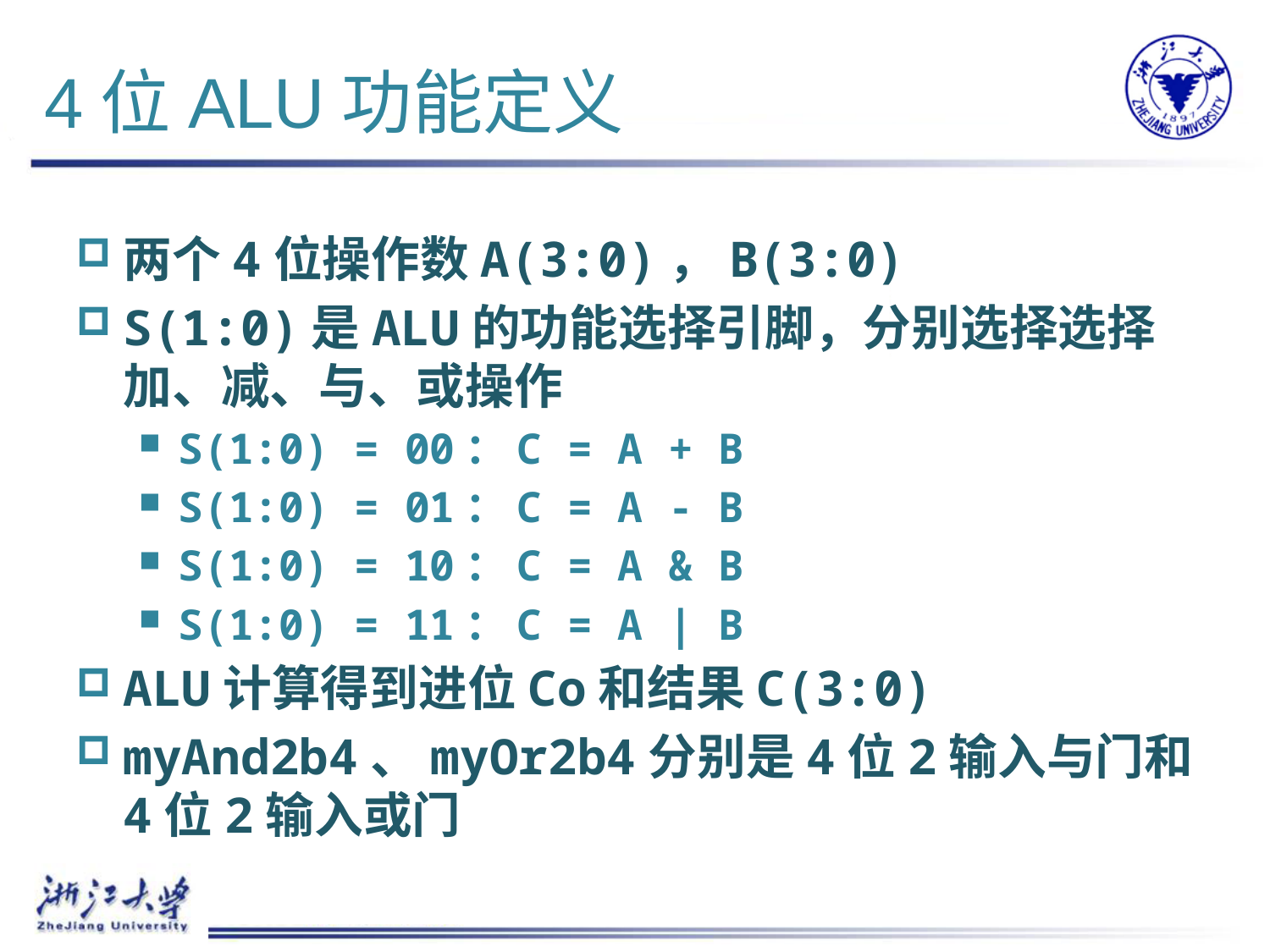

# 4位ALU功能定义
两个4位操作数A(3:0)，B(3:0)
S(1:0)是ALU的功能选择引脚，分别选择选择加、减、与、或操作
S(1:0) = 00：C = A + B
S(1:0) = 01：C = A - B
S(1:0) = 10：C = A & B
S(1:0) = 11：C = A | B
ALU计算得到进位Co和结果C(3:0)
myAnd2b4、myOr2b4分别是4位2输入与门和4位2输入或门